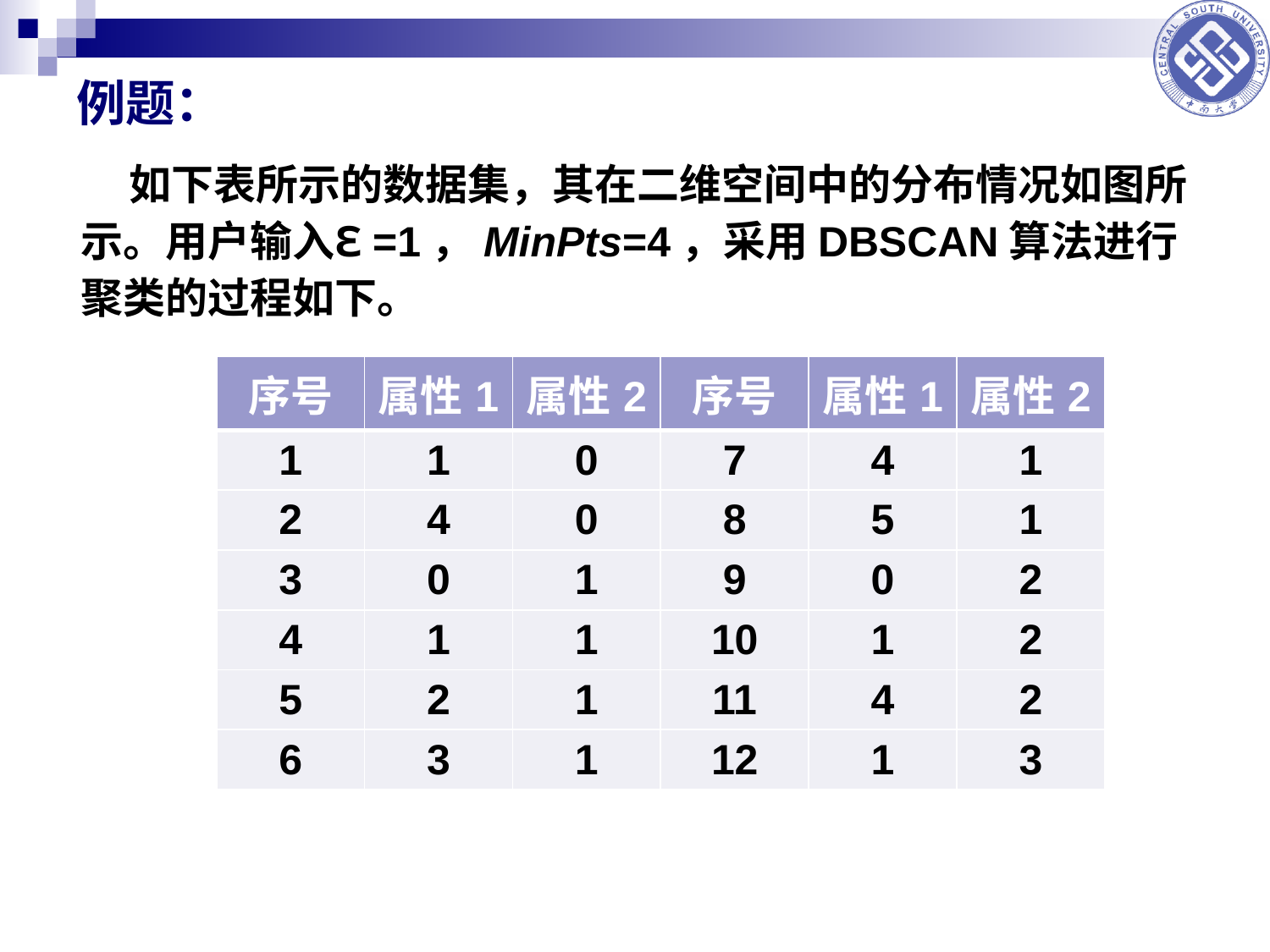

# 例题：
    如下表所示的数据集，其在二维空间中的分布情况如图所示。用户输入ℇ=1，MinPts=4，采用DBSCAN算法进行聚类的过程如下。
| 序号 | 属性1 | 属性2 | 序号 | 属性1 | 属性2 |
| --- | --- | --- | --- | --- | --- |
| 1 | 1 | 0 | 7 | 4 | 1 |
| 2 | 4 | 0 | 8 | 5 | 1 |
| 3 | 0 | 1 | 9 | 0 | 2 |
| 4 | 1 | 1 | 10 | 1 | 2 |
| 5 | 2 | 1 | 11 | 4 | 2 |
| 6 | 3 | 1 | 12 | 1 | 3 |